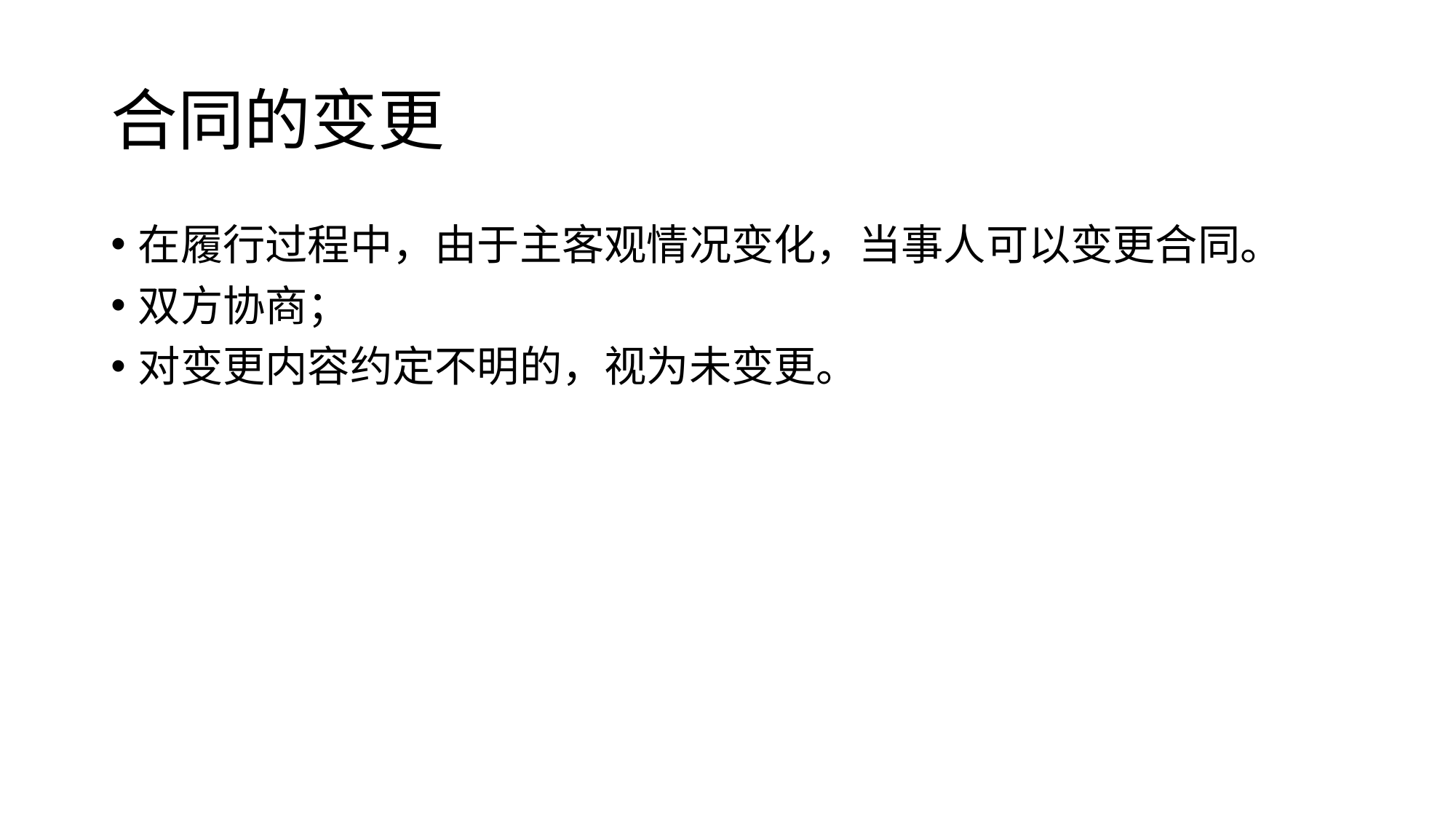

# 合同的变更
在履行过程中，由于主客观情况变化，当事人可以变更合同。
双方协商；
对变更内容约定不明的，视为未变更。